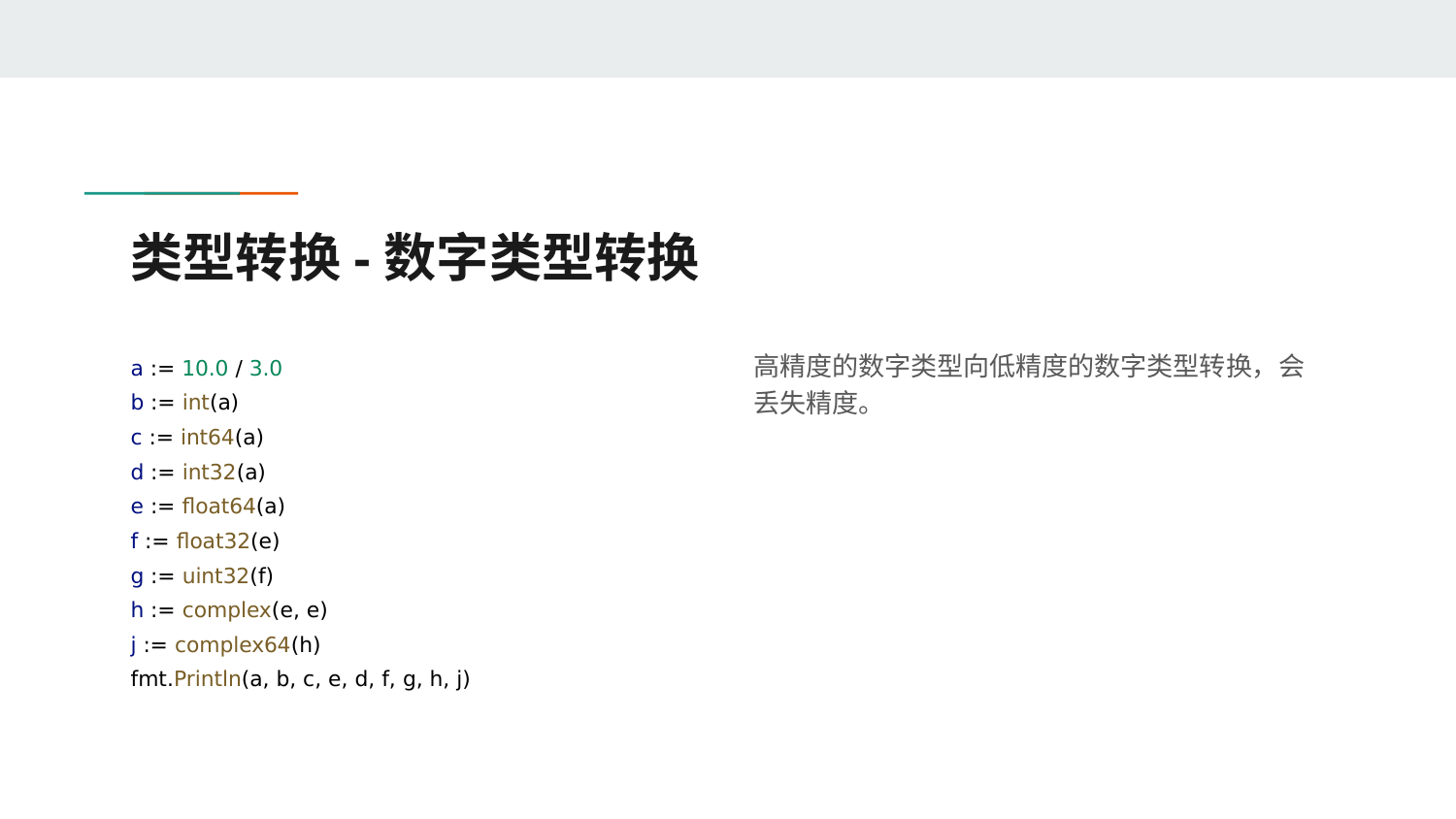

# 类型转换-数字类型转换
a := 10.0 / 3.0
b := int(a)
c := int64(a)
d := int32(a)
e := float64(a)
f := float32(e)
g := uint32(f)
h := complex(e, e)
j := complex64(h)
fmt.Println(a, b, c, e, d, f, g, h, j)

高精度的数字类型向低精度的数字类型转换，会丢失精度。